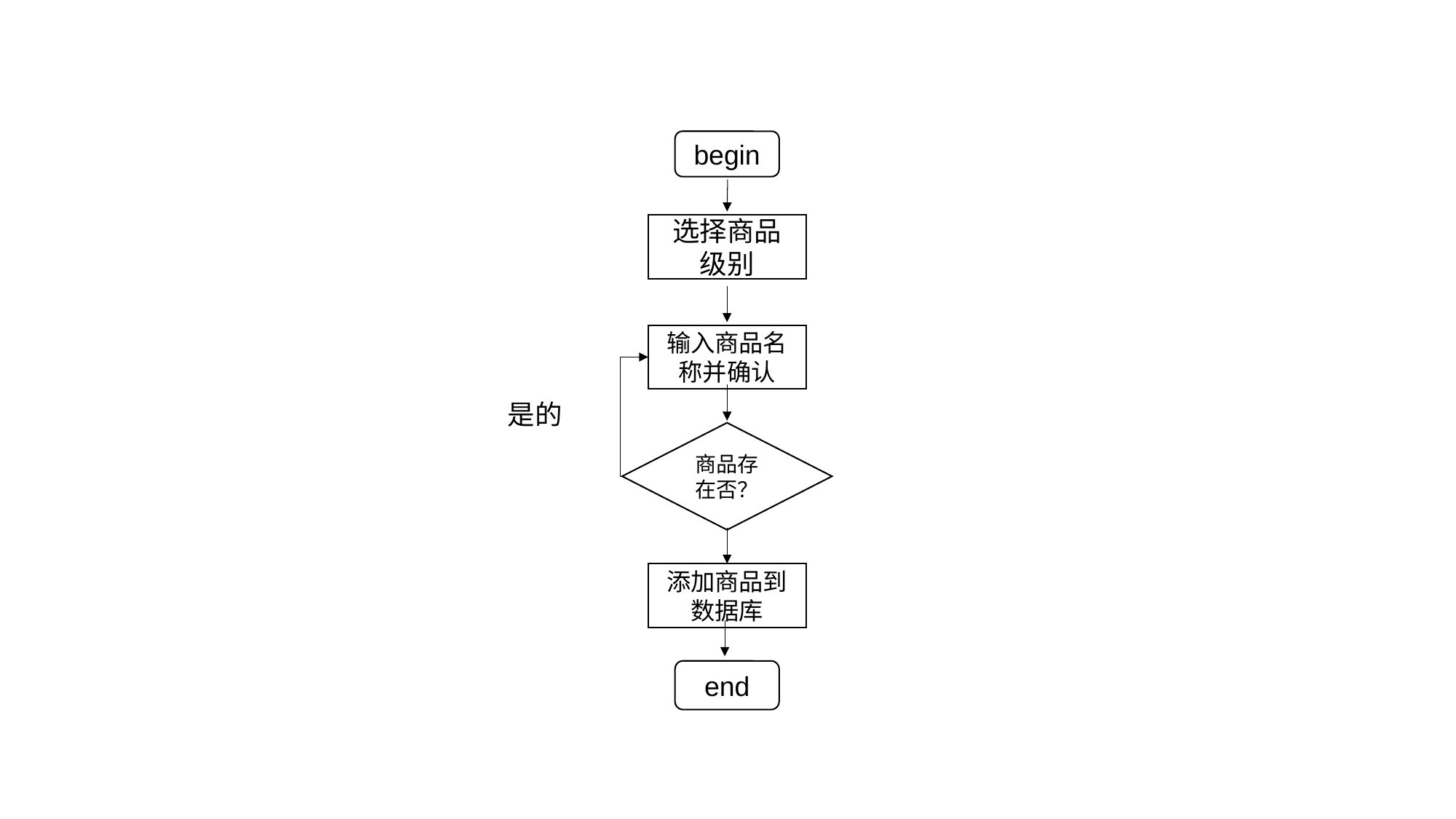

begin
选择商品级别
输入商品名称并确认
是的
商品存在否？
添加商品到数据库
end